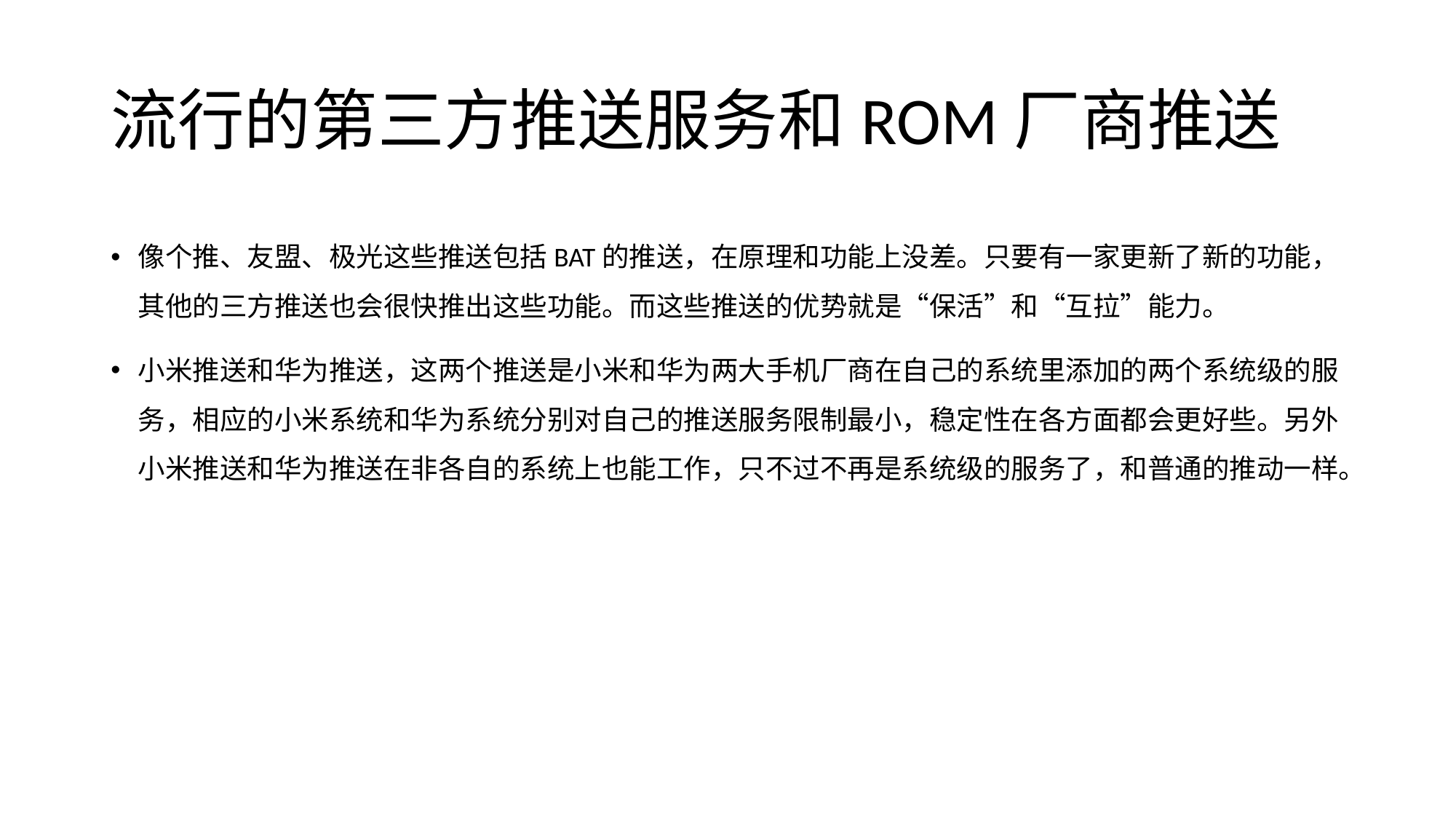

# 流行的第三方推送服务和ROM厂商推送
像个推、友盟、极光这些推送包括BAT的推送，在原理和功能上没差。只要有一家更新了新的功能，其他的三方推送也会很快推出这些功能。而这些推送的优势就是“保活”和“互拉”能力。
小米推送和华为推送，这两个推送是小米和华为两大手机厂商在自己的系统里添加的两个系统级的服务，相应的小米系统和华为系统分别对自己的推送服务限制最小，稳定性在各方面都会更好些。另外小米推送和华为推送在非各自的系统上也能工作，只不过不再是系统级的服务了，和普通的推动一样。